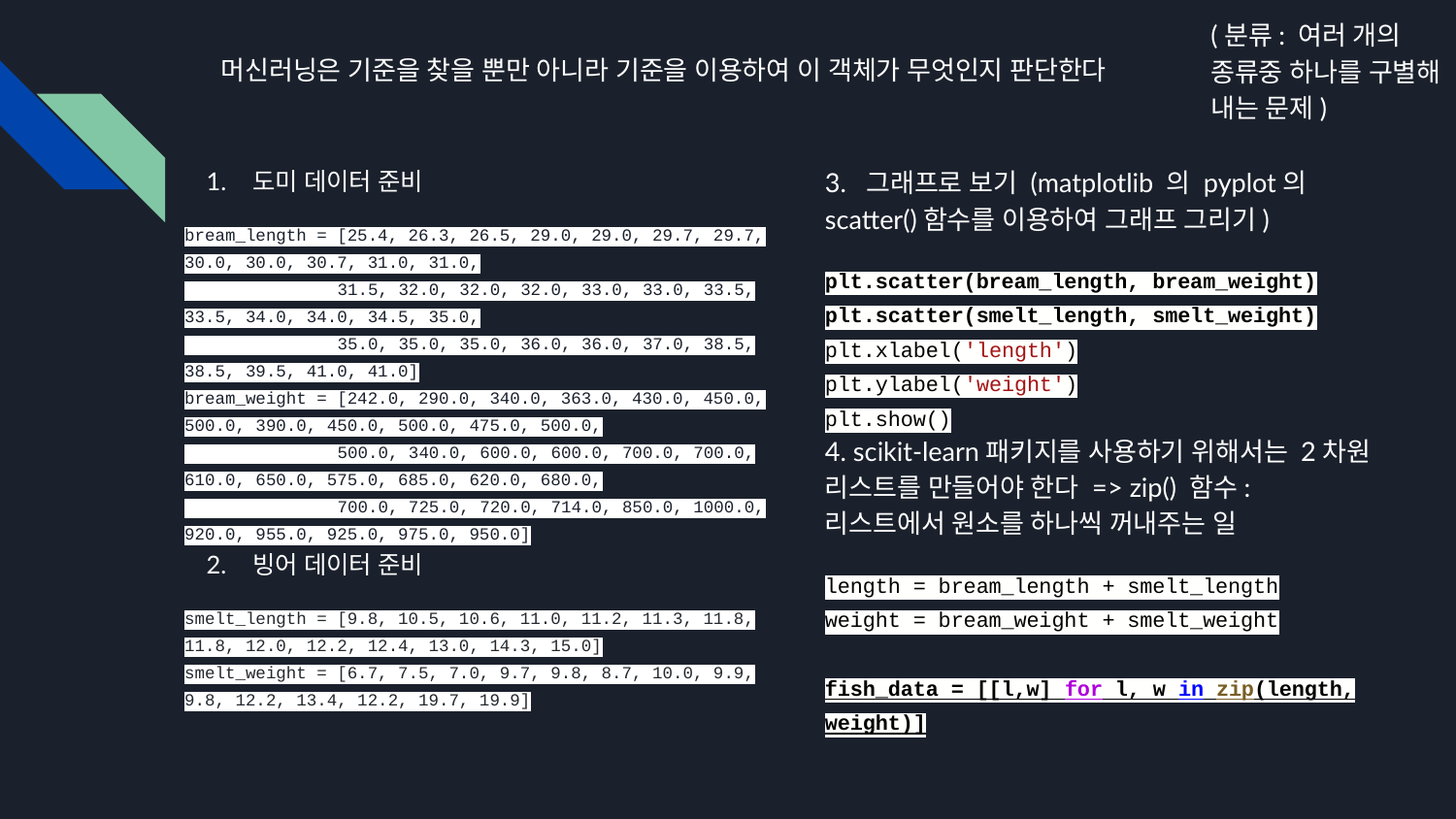

(분류: 여러 개의 종류중 하나를 구별해 내는 문제)
# 머신러닝은 기준을 찾을 뿐만 아니라 기준을 이용하여 이 객체가 무엇인지 판단한다
도미 데이터 준비
bream_length = [25.4, 26.3, 26.5, 29.0, 29.0, 29.7, 29.7, 30.0, 30.0, 30.7, 31.0, 31.0,
               31.5, 32.0, 32.0, 32.0, 33.0, 33.0, 33.5, 33.5, 34.0, 34.0, 34.5, 35.0,
               35.0, 35.0, 35.0, 36.0, 36.0, 37.0, 38.5, 38.5, 39.5, 41.0, 41.0]
bream_weight = [242.0, 290.0, 340.0, 363.0, 430.0, 450.0, 500.0, 390.0, 450.0, 500.0, 475.0, 500.0,
               500.0, 340.0, 600.0, 600.0, 700.0, 700.0, 610.0, 650.0, 575.0, 685.0, 620.0, 680.0,
               700.0, 725.0, 720.0, 714.0, 850.0, 1000.0, 920.0, 955.0, 925.0, 975.0, 950.0]
빙어 데이터 준비
smelt_length = [9.8, 10.5, 10.6, 11.0, 11.2, 11.3, 11.8, 11.8, 12.0, 12.2, 12.4, 13.0, 14.3, 15.0]
smelt_weight = [6.7, 7.5, 7.0, 9.7, 9.8, 8.7, 10.0, 9.9, 9.8, 12.2, 13.4, 12.2, 19.7, 19.9]
3.  그래프로 보기 (matplotlib 의 pyplot의 scatter()함수를 이용하여 그래프 그리기)
plt.scatter(bream_length, bream_weight)
plt.scatter(smelt_length, smelt_weight)
plt.xlabel('length')
plt.ylabel('weight')
plt.show()
4. scikit-learn패키지를 사용하기 위해서는 2차원 리스트를 만들어야 한다 => zip() 함수: 리스트에서 원소를 하나씩 꺼내주는 일
length = bream_length + smelt_length
weight = bream_weight + smelt_weight

fish_data = [[l,w] for l, w in zip(length, weight)]